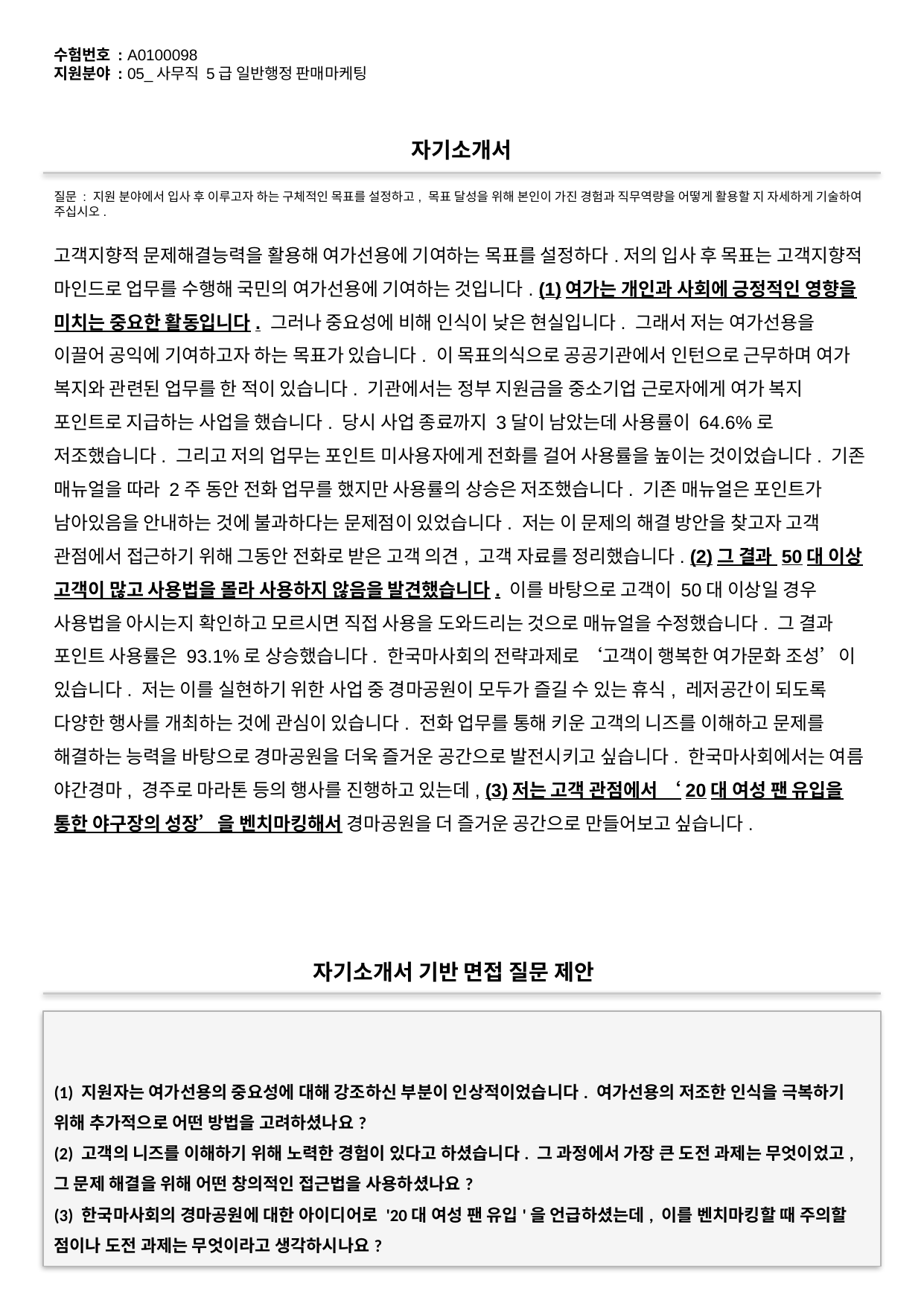

수험번호 : A0100098
지원분야 : 05_사무직 5급 일반행정 판매마케팅
#

자기소개서

질문 : 지원 분야에서 입사 후 이루고자 하는 구체적인 목표를 설정하고, 목표 달성을 위해 본인이 가진 경험과 직무역량을 어떻게 활용할 지 자세하게 기술하여 주십시오.

고객지향적 문제해결능력을 활용해 여가선용에 기여하는 목표를 설정하다.저의 입사 후 목표는 고객지향적 마인드로 업무를 수행해 국민의 여가선용에 기여하는 것입니다. (1)여가는 개인과 사회에 긍정적인 영향을 미치는 중요한 활동입니다. 그러나 중요성에 비해 인식이 낮은 현실입니다. 그래서 저는 여가선용을 이끌어 공익에 기여하고자 하는 목표가 있습니다. 이 목표의식으로 공공기관에서 인턴으로 근무하며 여가 복지와 관련된 업무를 한 적이 있습니다. 기관에서는 정부 지원금을 중소기업 근로자에게 여가 복지 포인트로 지급하는 사업을 했습니다. 당시 사업 종료까지 3달이 남았는데 사용률이 64.6%로 저조했습니다. 그리고 저의 업무는 포인트 미사용자에게 전화를 걸어 사용률을 높이는 것이었습니다. 기존 매뉴얼을 따라 2주 동안 전화 업무를 했지만 사용률의 상승은 저조했습니다. 기존 매뉴얼은 포인트가 남아있음을 안내하는 것에 불과하다는 문제점이 있었습니다. 저는 이 문제의 해결 방안을 찾고자 고객 관점에서 접근하기 위해 그동안 전화로 받은 고객 의견, 고객 자료를 정리했습니다. (2)그 결과 50대 이상 고객이 많고 사용법을 몰라 사용하지 않음을 발견했습니다. 이를 바탕으로 고객이 50대 이상일 경우 사용법을 아시는지 확인하고 모르시면 직접 사용을 도와드리는 것으로 매뉴얼을 수정했습니다. 그 결과 포인트 사용률은 93.1%로 상승했습니다. 한국마사회의 전략과제로 ‘고객이 행복한 여가문화 조성’이 있습니다. 저는 이를 실현하기 위한 사업 중 경마공원이 모두가 즐길 수 있는 휴식, 레저공간이 되도록 다양한 행사를 개최하는 것에 관심이 있습니다. 전화 업무를 통해 키운 고객의 니즈를 이해하고 문제를 해결하는 능력을 바탕으로 경마공원을 더욱 즐거운 공간으로 발전시키고 싶습니다. 한국마사회에서는 여름 야간경마, 경주로 마라톤 등의 행사를 진행하고 있는데, (3)저는 고객 관점에서 ‘20대 여성 팬 유입을 통한 야구장의 성장’을 벤치마킹해서 경마공원을 더 즐거운 공간으로 만들어보고 싶습니다.

자기소개서 기반 면접 질문 제안

(1) 지원자는 여가선용의 중요성에 대해 강조하신 부분이 인상적이었습니다. 여가선용의 저조한 인식을 극복하기 위해 추가적으로 어떤 방법을 고려하셨나요?
(2) 고객의 니즈를 이해하기 위해 노력한 경험이 있다고 하셨습니다. 그 과정에서 가장 큰 도전 과제는 무엇이었고, 그 문제 해결을 위해 어떤 창의적인 접근법을 사용하셨나요?
(3) 한국마사회의 경마공원에 대한 아이디어로 '20대 여성 팬 유입'을 언급하셨는데, 이를 벤치마킹할 때 주의할 점이나 도전 과제는 무엇이라고 생각하시나요?